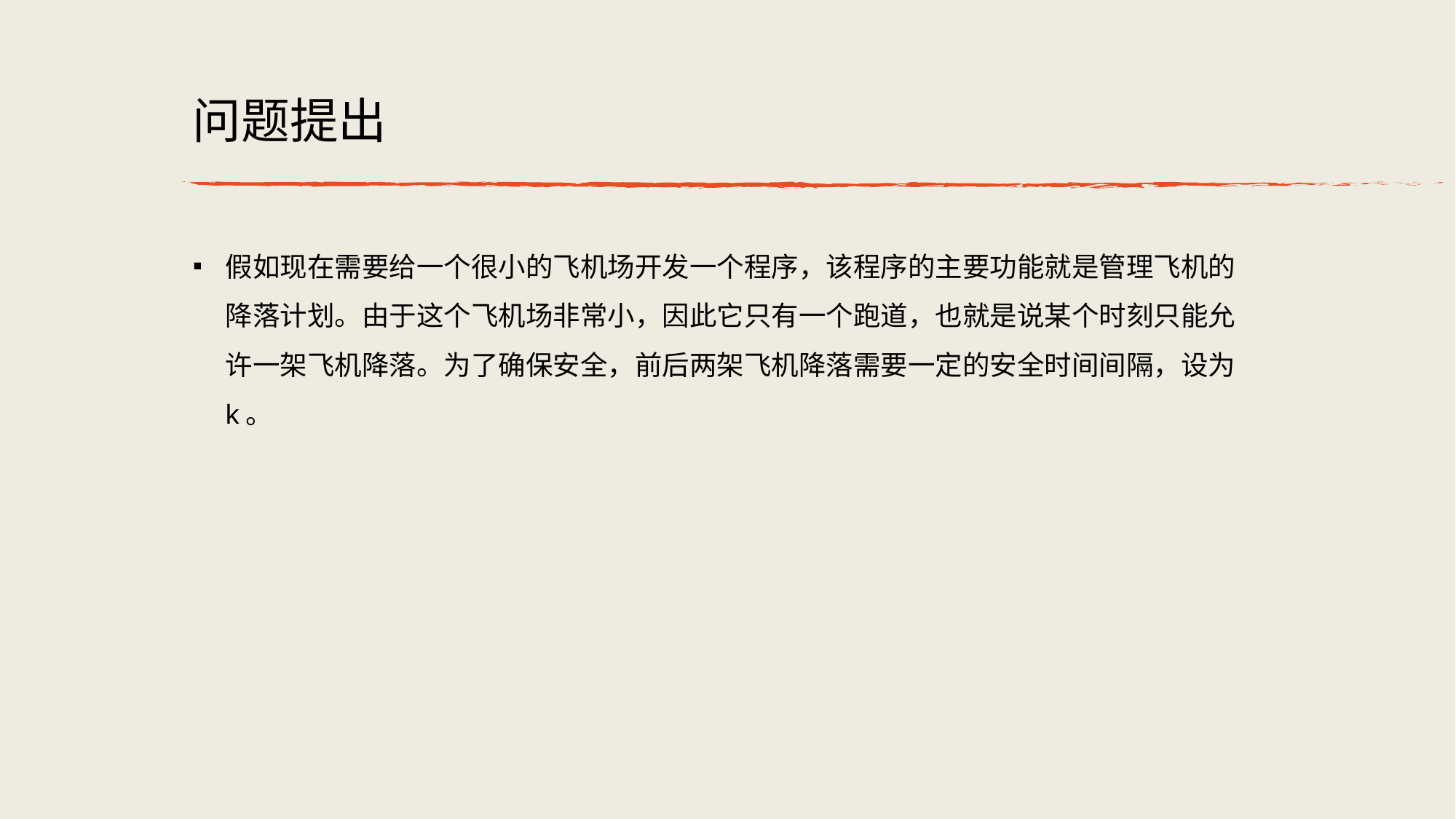

# 问题提出
假如现在需要给⼀个很⼩的飞机场开发⼀个程序，该程序的主要功能就是管理飞机的降落计划。由于这个飞机场⾮常⼩，因此它只有⼀个跑道，也就是说某个时刻只能允许⼀架飞机降落。为了确保安全，前后两架飞机降落需要⼀定的安全时间间隔，设为k。